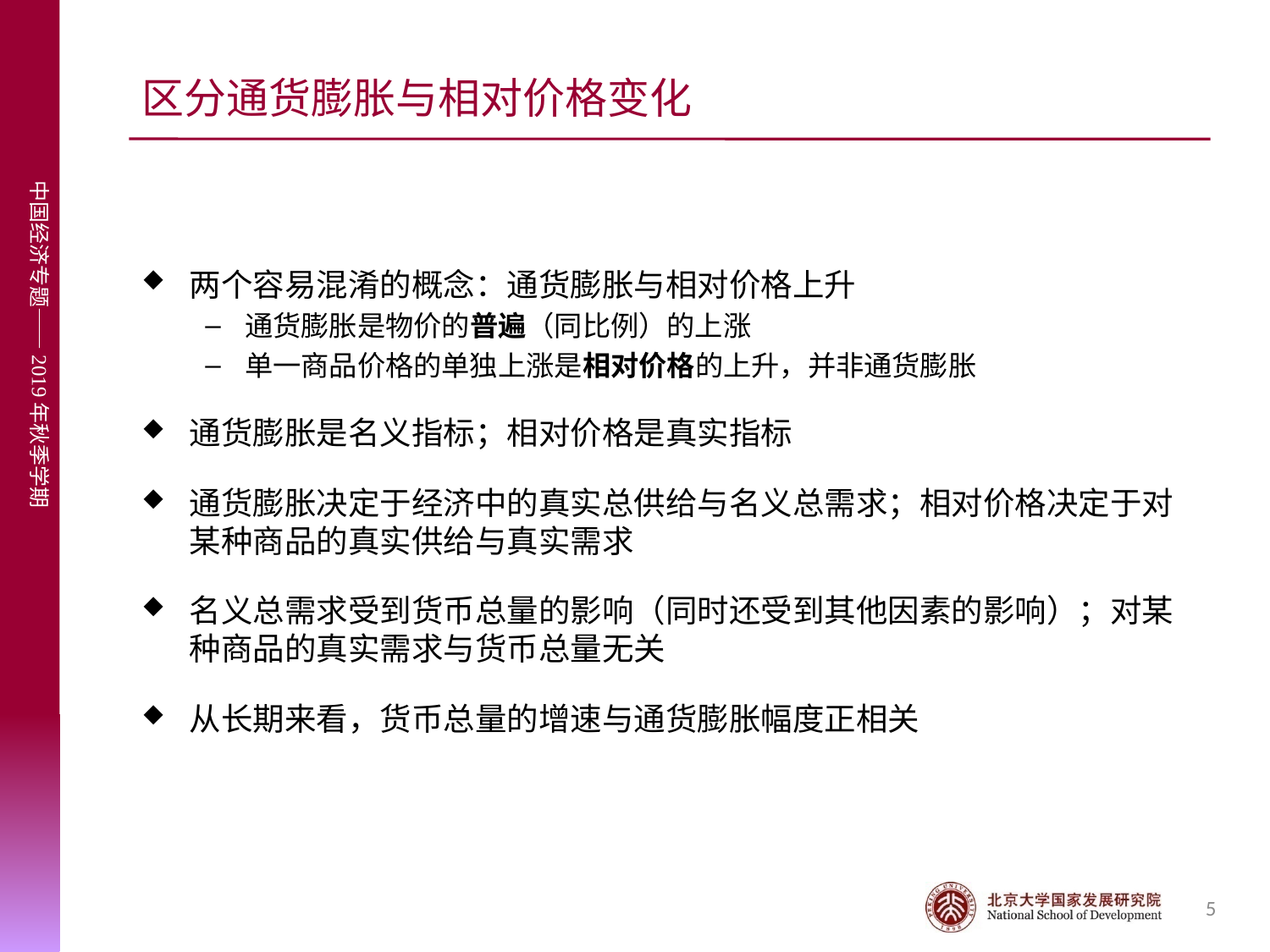

# 区分通货膨胀与相对价格变化

两个容易混淆的概念：通货膨胀与相对价格上升
通货膨胀是物价的普遍（同比例）的上涨
单一商品价格的单独上涨是相对价格的上升，并非通货膨胀
通货膨胀是名义指标；相对价格是真实指标
通货膨胀决定于经济中的真实总供给与名义总需求；相对价格决定于对某种商品的真实供给与真实需求
名义总需求受到货币总量的影响（同时还受到其他因素的影响）；对某种商品的真实需求与货币总量无关
从长期来看，货币总量的增速与通货膨胀幅度正相关
5